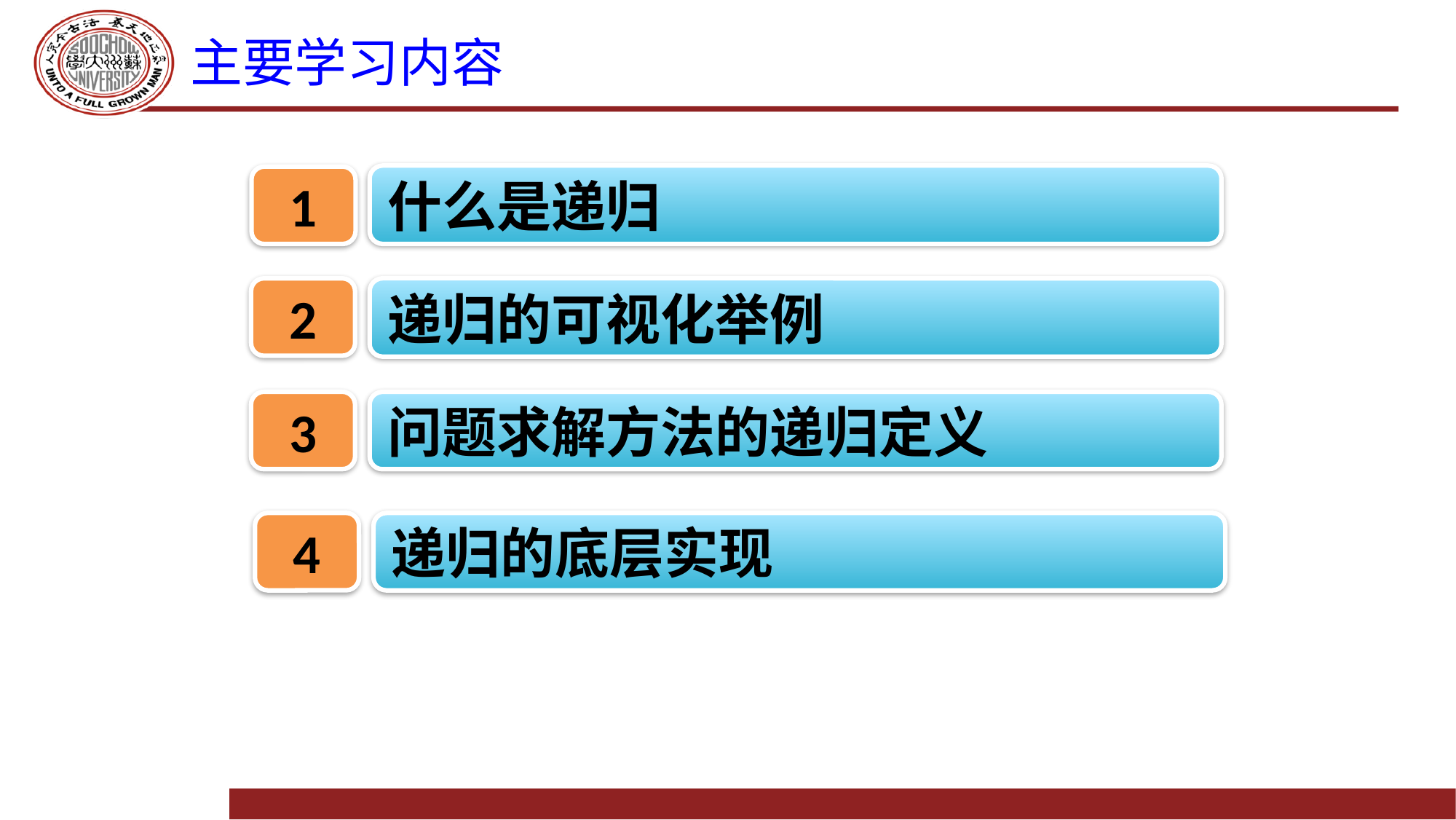

# 主要学习内容
什么是递归
1
2
递归的可视化举例
3
问题求解方法的递归定义
4
递归的底层实现